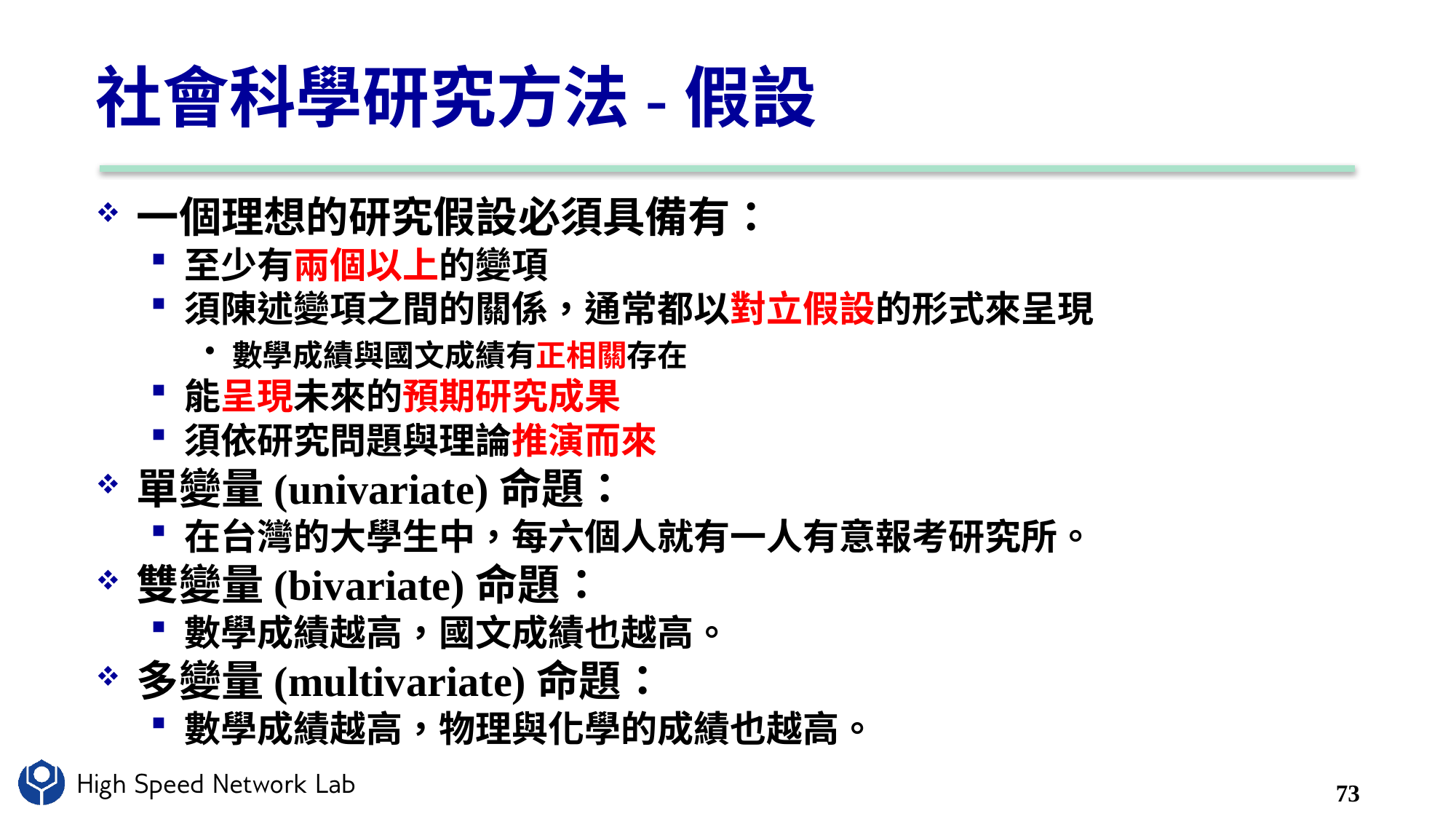

# 社會科學研究方法-假設
一個理想的研究假設必須具備有：
至少有兩個以上的變項
須陳述變項之間的關係，通常都以對立假設的形式來呈現
數學成績與國文成績有正相關存在
能呈現未來的預期研究成果
須依研究問題與理論推演而來
單變量(univariate)命題：
在台灣的大學生中，每六個人就有一人有意報考研究所。
雙變量(bivariate)命題：
數學成績越高，國文成績也越高。
多變量(multivariate)命題：
數學成績越高，物理與化學的成績也越高。

73